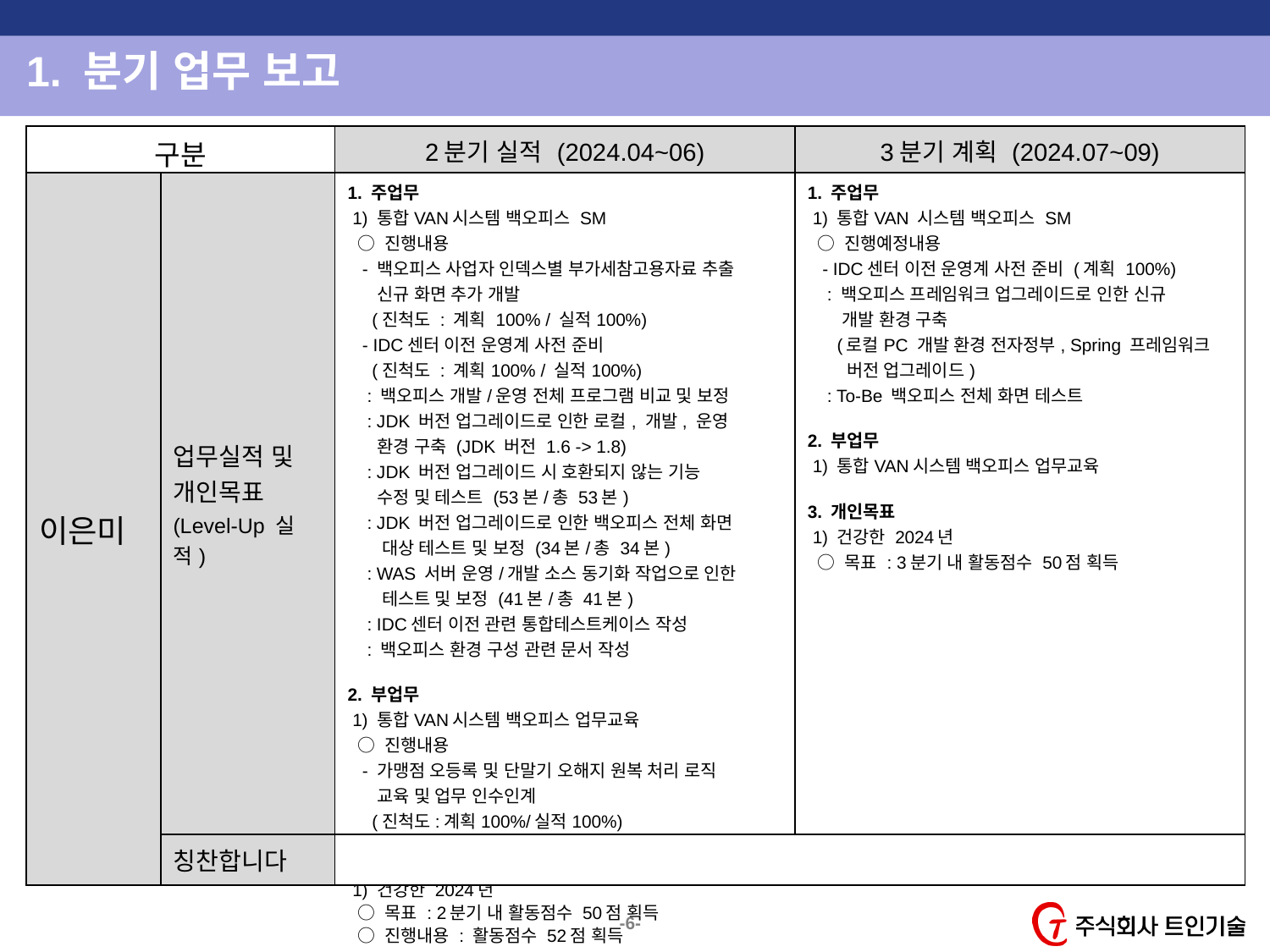

1. 분기 업무 보고
| 구분 |  | 2분기 실적 (2024.04~06) | 3분기 계획 (2024.07~09) |
| --- | --- | --- | --- |
| 이은미 | 업무실적 및 개인목표 (Level-Up 실적) | 1. 주업무 1) 통합VAN시스템 백오피스 SM ○ 진행내용 - 백오피스 사업자 인덱스별 부가세참고용자료 추출 신규 화면 추가 개발 (진척도 : 계획 100% / 실적100%) - IDC센터 이전 운영계 사전 준비 (진척도 : 계획100% / 실적100%) : 백오피스 개발/운영 전체 프로그램 비교 및 보정 : JDK 버전 업그레이드로 인한 로컬, 개발, 운영 환경 구축 (JDK 버전 1.6 -> 1.8) : JDK 버전 업그레이드 시 호환되지 않는 기능 수정 및 테스트 (53본/총 53본) : JDK 버전 업그레이드로 인한 백오피스 전체 화면 대상 테스트 및 보정 (34본/총 34본) : WAS 서버 운영/개발 소스 동기화 작업으로 인한 테스트 및 보정 (41본/총 41본) : IDC센터 이전 관련 통합테스트케이스 작성 : 백오피스 환경 구성 관련 문서 작성 2. 부업무 1) 통합VAN시스템 백오피스 업무교육 ○ 진행내용 - 가맹점 오등록 및 단말기 오해지 원복 처리 로직 교육 및 업무 인수인계 (진척도:계획100%/실적100%) 3. 개인목표 1) 건강한 2024년 ○ 목표 : 2분기 내 활동점수 50점 획득 ○ 진행내용 : 활동점수 52점 획득 | 1. 주업무 1) 통합VAN 시스템 백오피스 SM ○ 진행예정내용 - IDC센터 이전 운영계 사전 준비 (계획 100%) : 백오피스 프레임워크 업그레이드로 인한 신규 개발 환경 구축 (로컬PC 개발 환경 전자정부, Spring 프레임워크 버전 업그레이드) : To-Be 백오피스 전체 화면 테스트 2. 부업무 1) 통합VAN시스템 백오피스 업무교육 3. 개인목표 1) 건강한 2024년 ○ 목표 : 3분기 내 활동점수 50점 획득 |
|  | 칭찬합니다 |  |  |